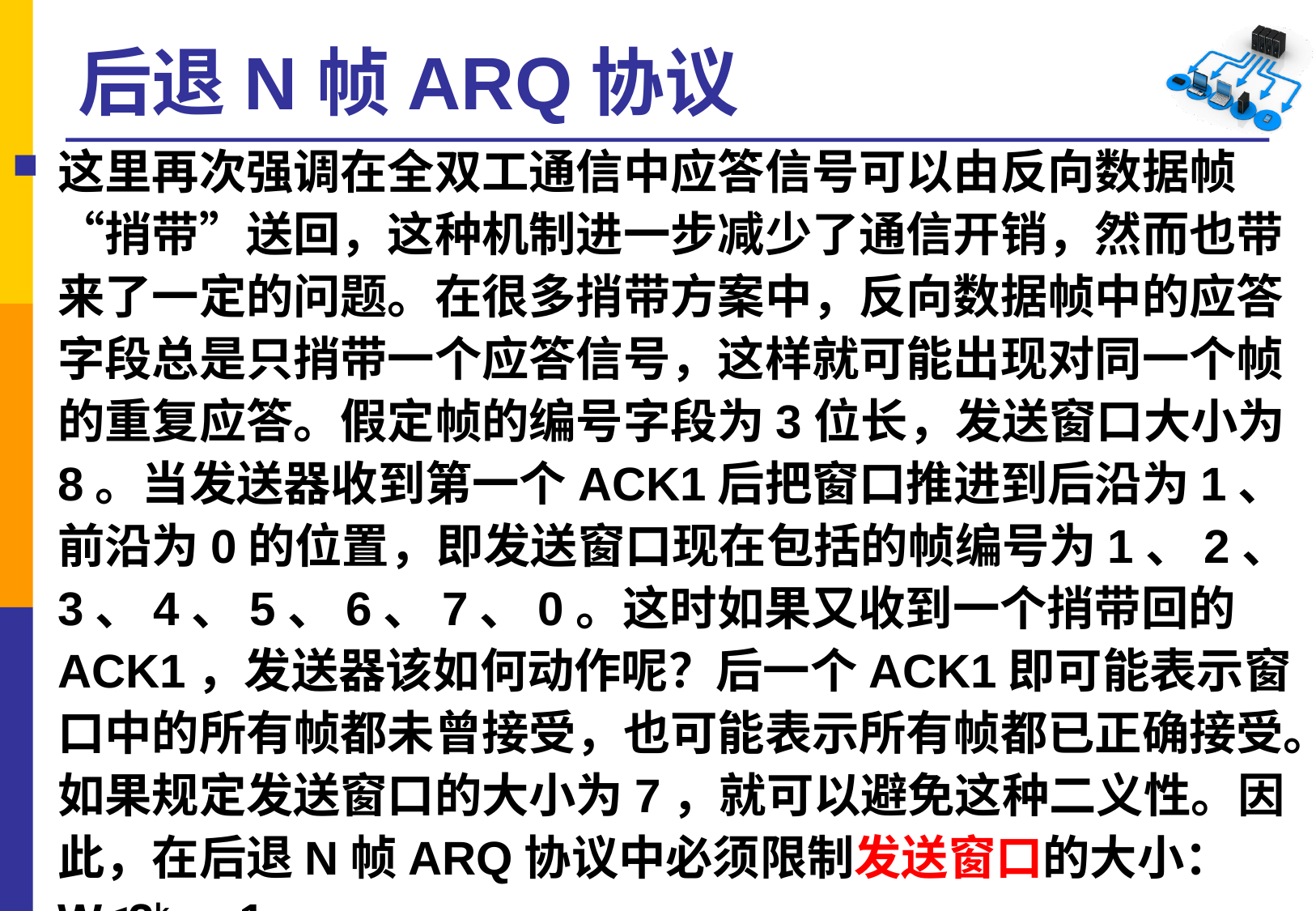

# 后退N帧ARQ协议
这里再次强调在全双工通信中应答信号可以由反向数据帧“捎带”送回，这种机制进一步减少了通信开销，然而也带来了一定的问题。在很多捎带方案中，反向数据帧中的应答字段总是只捎带一个应答信号，这样就可能出现对同一个帧的重复应答。假定帧的编号字段为3位长，发送窗口大小为8。当发送器收到第一个ACK1后把窗口推进到后沿为1、前沿为0的位置，即发送窗口现在包括的帧编号为1、2、3、4、5、6、7、0。这时如果又收到一个捎带回的ACK1，发送器该如何动作呢？后一个ACK1即可能表示窗口中的所有帧都未曾接受，也可能表示所有帧都已正确接受。如果规定发送窗口的大小为7，就可以避免这种二义性。因此，在后退N帧ARQ协议中必须限制发送窗口的大小：W≤2k－1。